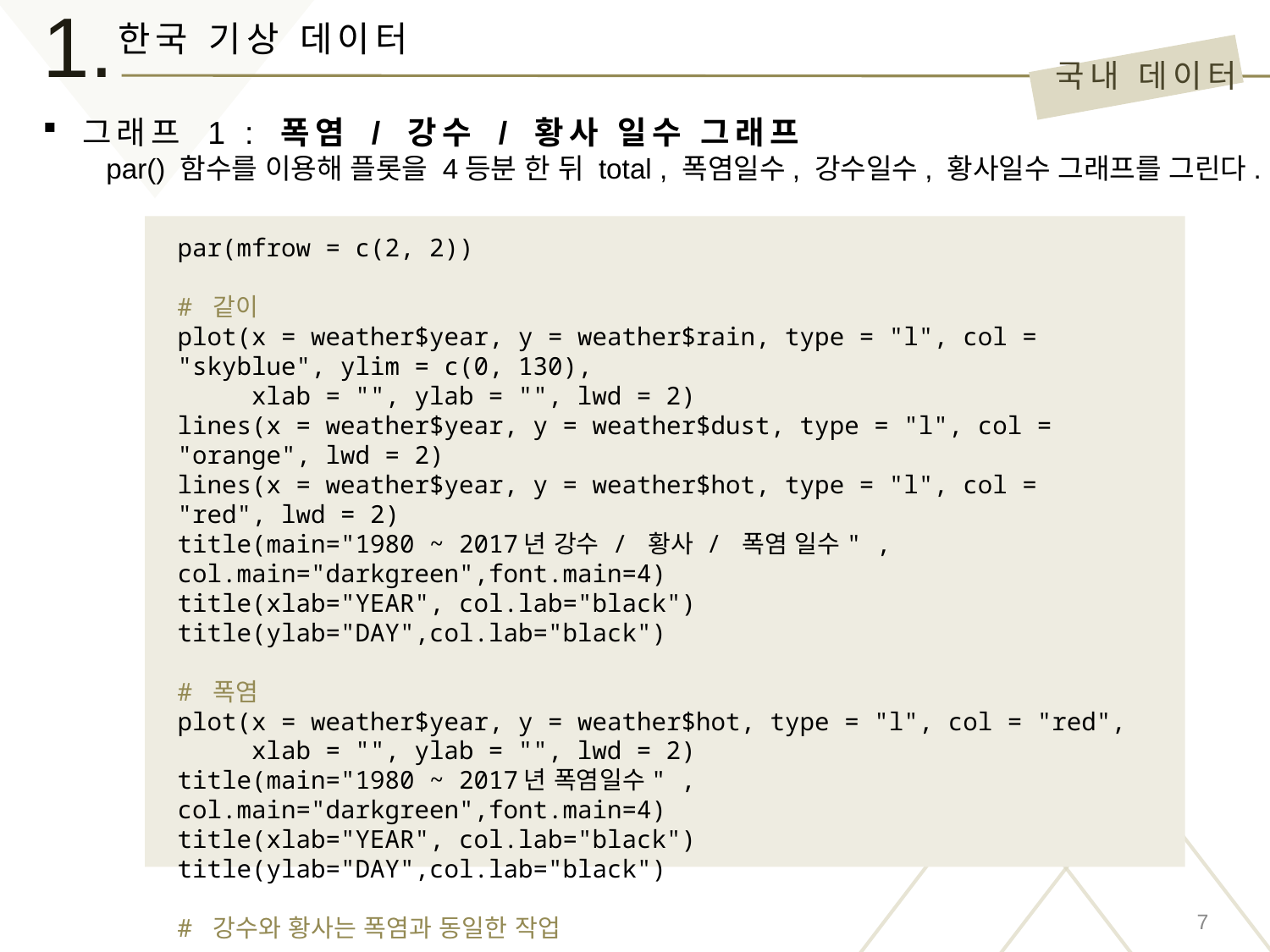

1.
한국 기상 데이터
국내 데이터

그래프 1 : 폭염 / 강수 / 황사 일수 그래프
par() 함수를 이용해 플롯을 4등분 한 뒤 total , 폭염일수, 강수일수, 황사일수 그래프를 그린다.

par(mfrow = c(2, 2))

# 같이
plot(x = weather$year, y = weather$rain, type = "l", col = "skyblue", ylim = c(0, 130),
     xlab = "", ylab = "", lwd = 2)
lines(x = weather$year, y = weather$dust, type = "l", col = "orange", lwd = 2)
lines(x = weather$year, y = weather$hot, type = "l", col = "red", lwd = 2)
title(main="1980 ~ 2017년 강수 / 황사 / 폭염 일수" , col.main="darkgreen",font.main=4)
title(xlab="YEAR", col.lab="black")
title(ylab="DAY",col.lab="black")

# 폭염
plot(x = weather$year, y = weather$hot, type = "l", col = "red",
     xlab = "", ylab = "", lwd = 2)
title(main="1980 ~ 2017년 폭염일수" , col.main="darkgreen",font.main=4)
title(xlab="YEAR", col.lab="black")
title(ylab="DAY",col.lab="black")

# 강수와 황사는 폭염과 동일한 작업
7